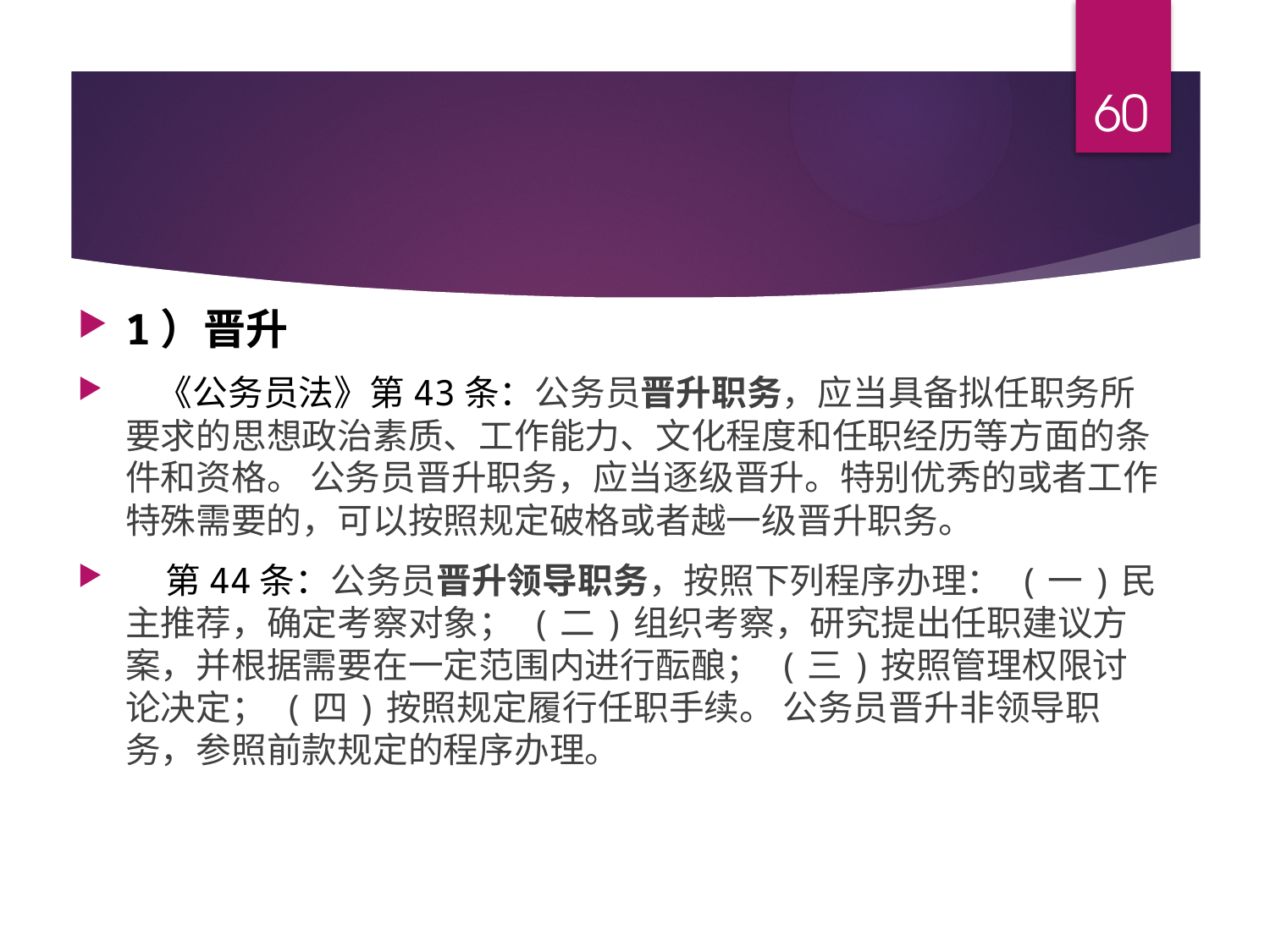

60
#
1）晋升
   《公务员法》第43条：公务员晋升职务，应当具备拟任职务所要求的思想政治素质、工作能力、文化程度和任职经历等方面的条件和资格。 公务员晋升职务，应当逐级晋升。特别优秀的或者工作特殊需要的，可以按照规定破格或者越一级晋升职务。
    第44条：公务员晋升领导职务，按照下列程序办理： (一)民主推荐，确定考察对象； (二)组织考察，研究提出任职建议方案，并根据需要在一定范围内进行酝酿； (三)按照管理权限讨论决定； (四)按照规定履行任职手续。 公务员晋升非领导职务，参照前款规定的程序办理。